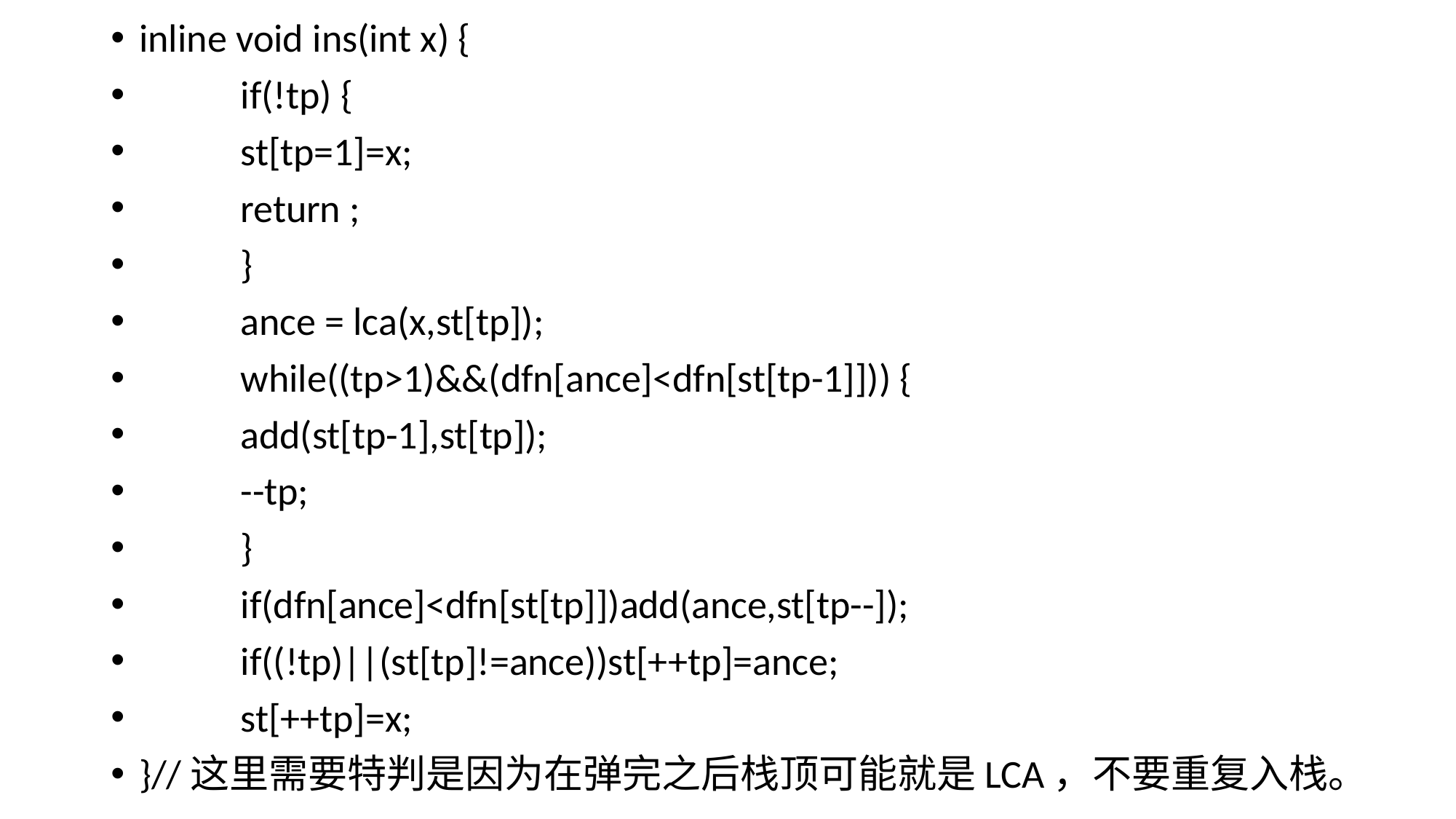

inline void ins(int x) {
	if(!tp) {
		st[tp=1]=x;
		return ;
	}
	ance = lca(x,st[tp]);
	while((tp>1)&&(dfn[ance]<dfn[st[tp-1]])) {
		add(st[tp-1],st[tp]);
		--tp;
	}
	if(dfn[ance]<dfn[st[tp]])add(ance,st[tp--]);
	if((!tp)||(st[tp]!=ance))st[++tp]=ance;
	st[++tp]=x;
}//这里需要特判是因为在弹完之后栈顶可能就是LCA，不要重复入栈。